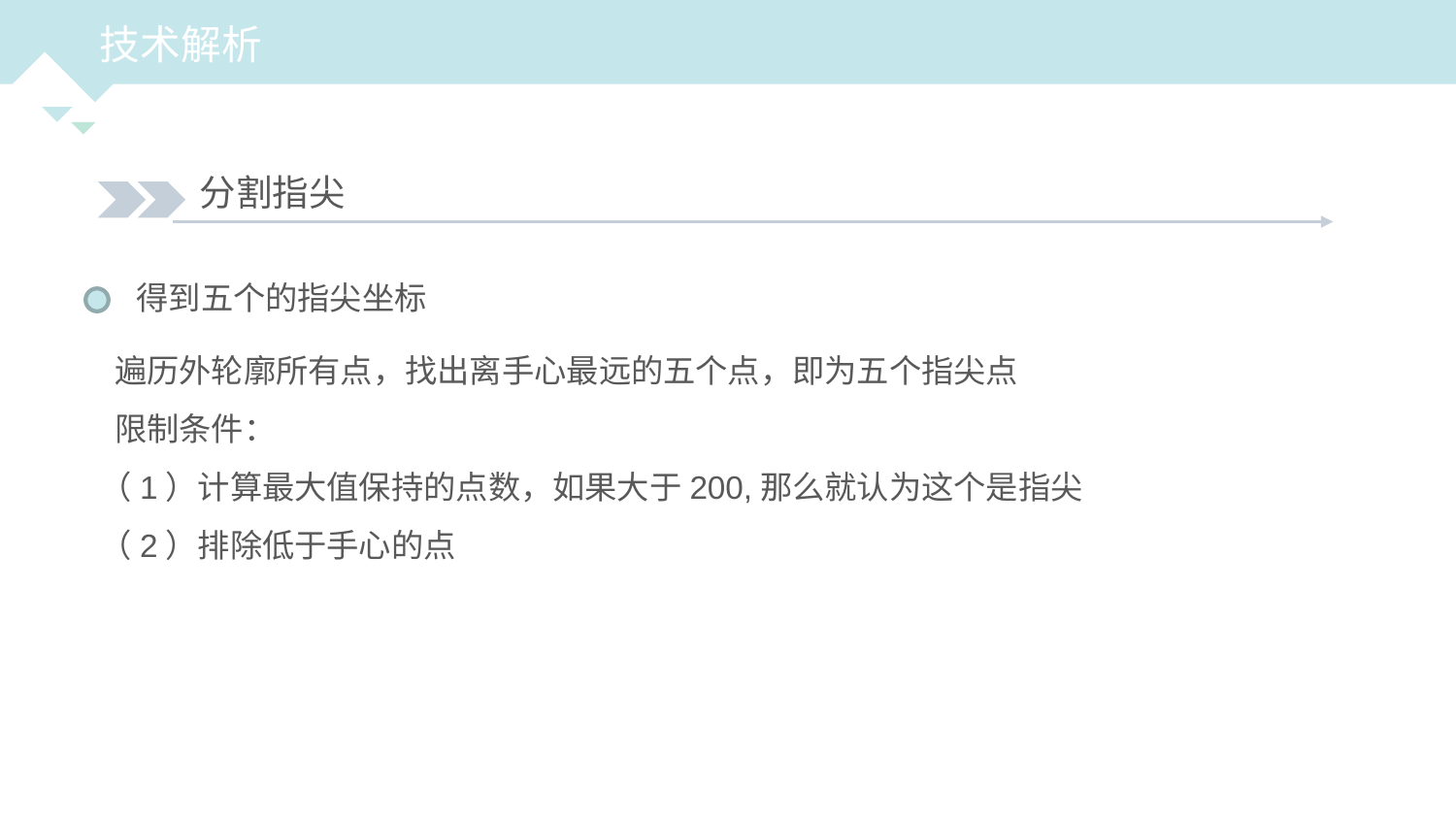

技术解析
分割指尖

得到五个的指尖坐标

 遍历外轮廓所有点，找出离手心最远的五个点，即为五个指尖点
 限制条件：
（1）计算最大值保持的点数，如果大于200,那么就认为这个是指尖
（2）排除低于手心的点